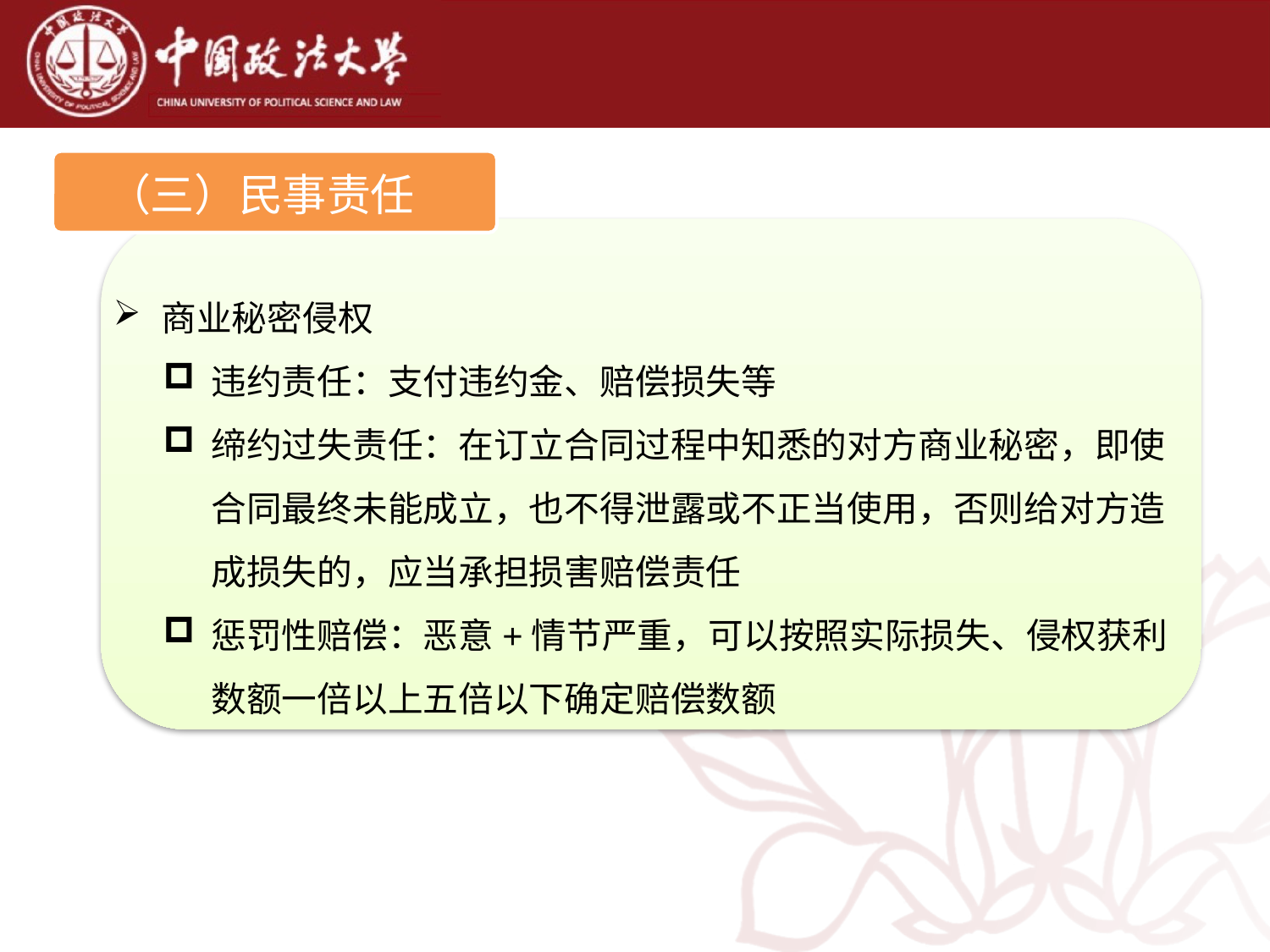

（三）民事责任

商业秘密侵权
违约责任：支付违约金、赔偿损失等
缔约过失责任：在订立合同过程中知悉的对方商业秘密，即使合同最终未能成立，也不得泄露或不正当使用，否则给对方造成损失的，应当承担损害赔偿责任
惩罚性赔偿：恶意+情节严重，可以按照实际损失、侵权获利数额一倍以上五倍以下确定赔偿数额